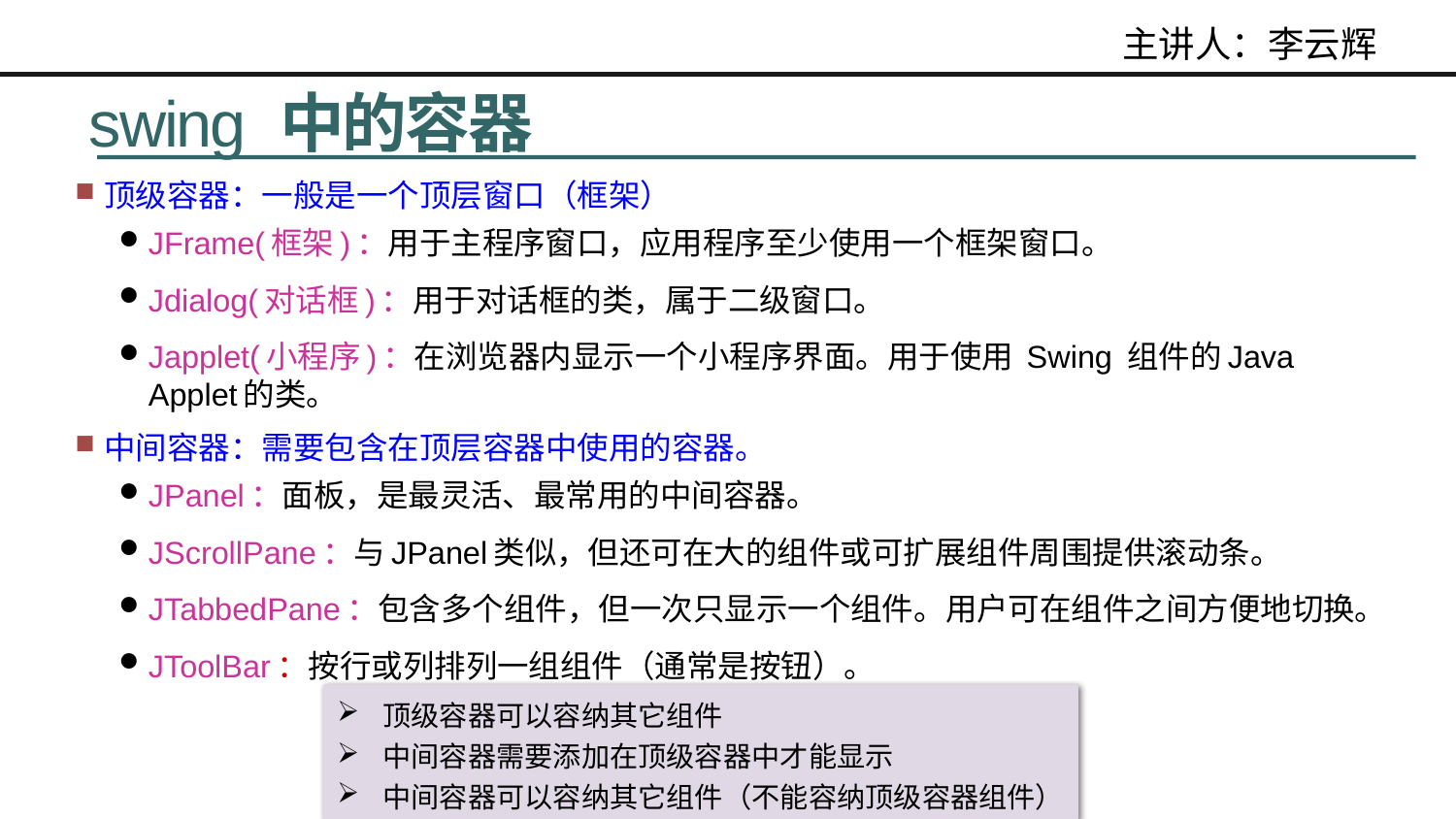

# swing 中的容器

顶级容器：一般是一个顶层窗口（框架）
JFrame(框架)：用于主程序窗口，应用程序至少使用一个框架窗口。
Jdialog(对话框)：用于对话框的类，属于二级窗口。
Japplet(小程序)：在浏览器内显示一个小程序界面。用于使用 Swing 组件的Java Applet的类。
中间容器：需要包含在顶层容器中使用的容器。
JPanel：面板，是最灵活、最常用的中间容器。
JScrollPane：与JPanel类似，但还可在大的组件或可扩展组件周围提供滚动条。
JTabbedPane：包含多个组件，但一次只显示一个组件。用户可在组件之间方便地切换。
JToolBar：按行或列排列一组组件（通常是按钮）。
顶级容器可以容纳其它组件
中间容器需要添加在顶级容器中才能显示
中间容器可以容纳其它组件（不能容纳顶级容器组件）